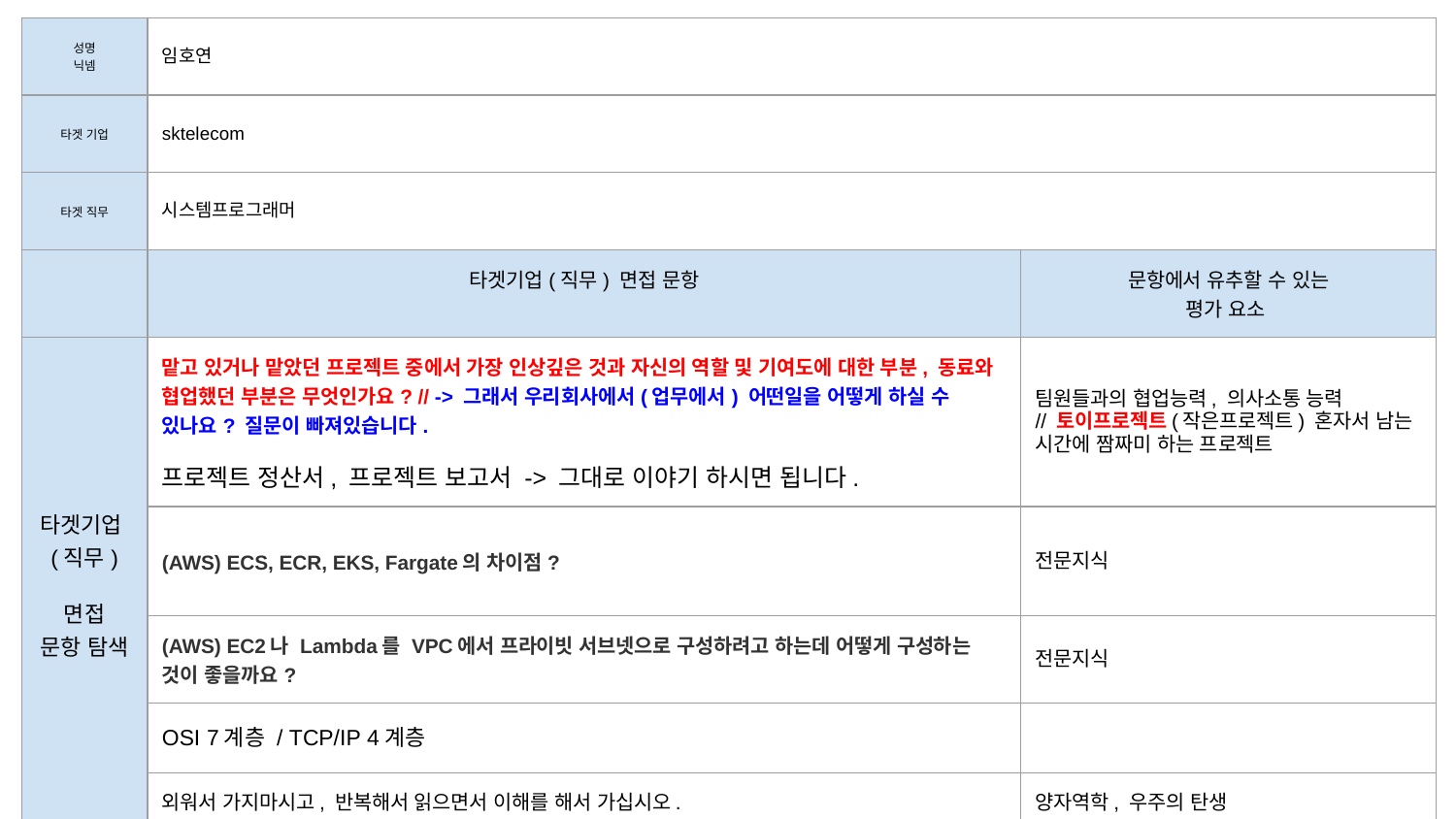

| 성명 닉넴 | 임호연 |  |
| --- | --- | --- |
| 타겟 기업 | sktelecom |  |
| 타겟 직무 | 시스템프로그래머 |  |
|  | 타겟기업(직무) 면접 문항 | 문항에서 유추할 수 있는 평가 요소 |
| 타겟기업(직무) 면접 문항 탐색 | 맡고 있거나 맡았던 프로젝트 중에서 가장 인상깊은 것과 자신의 역할 및 기여도에 대한 부분, 동료와 협업했던 부분은 무엇인가요? // -> 그래서 우리회사에서(업무에서) 어떤일을 어떻게 하실 수 있나요? 질문이 빠져있습니다. 프로젝트 정산서, 프로젝트 보고서 -> 그대로 이야기 하시면 됩니다. | 팀원들과의 협업능력, 의사소통 능력 // 토이프로젝트(작은프로젝트) 혼자서 남는 시간에 짬짜미 하는 프로젝트 |
|  | (AWS) ECS, ECR, EKS, Fargate의 차이점? | 전문지식 |
|  | (AWS) EC2나 Lambda를 VPC에서 프라이빗 서브넷으로 구성하려고 하는데 어떻게 구성하는 것이 좋을까요? | 전문지식 |
|  | OSI 7계층 / TCP/IP 4계층 |  |
|  | 외워서 가지마시고, 반복해서 읽으면서 이해를 해서 가십시오. | 양자역학, 우주의 탄생 |